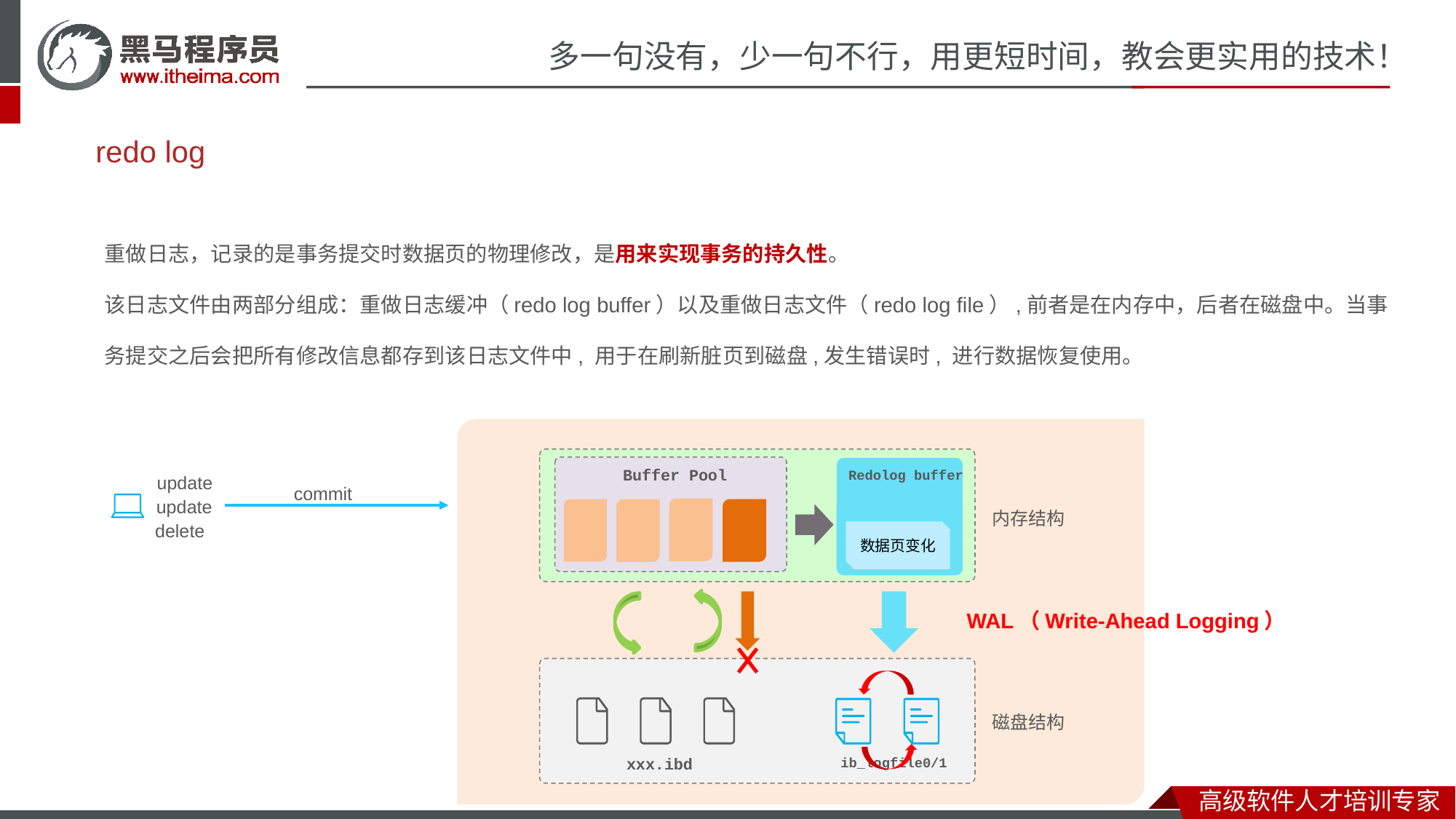

# redo log
重做日志，记录的是事务提交时数据页的物理修改，是用来实现事务的持久性。
该日志文件由两部分组成：重做日志缓冲（redo log buffer）以及重做日志文件（redo log file）,前者是在内存中，后者在磁盘中。当事务提交之后会把所有修改信息都存到该日志文件中, 用于在刷新脏页到磁盘,发生错误时, 进行数据恢复使用。

内存结构

磁盘结构

Buffer Pool

Redolog buffer
update
update

delete
commit

数据页变化

WAL（Write-Ahead Logging）

ib_logfile0/1

xxx.ibd